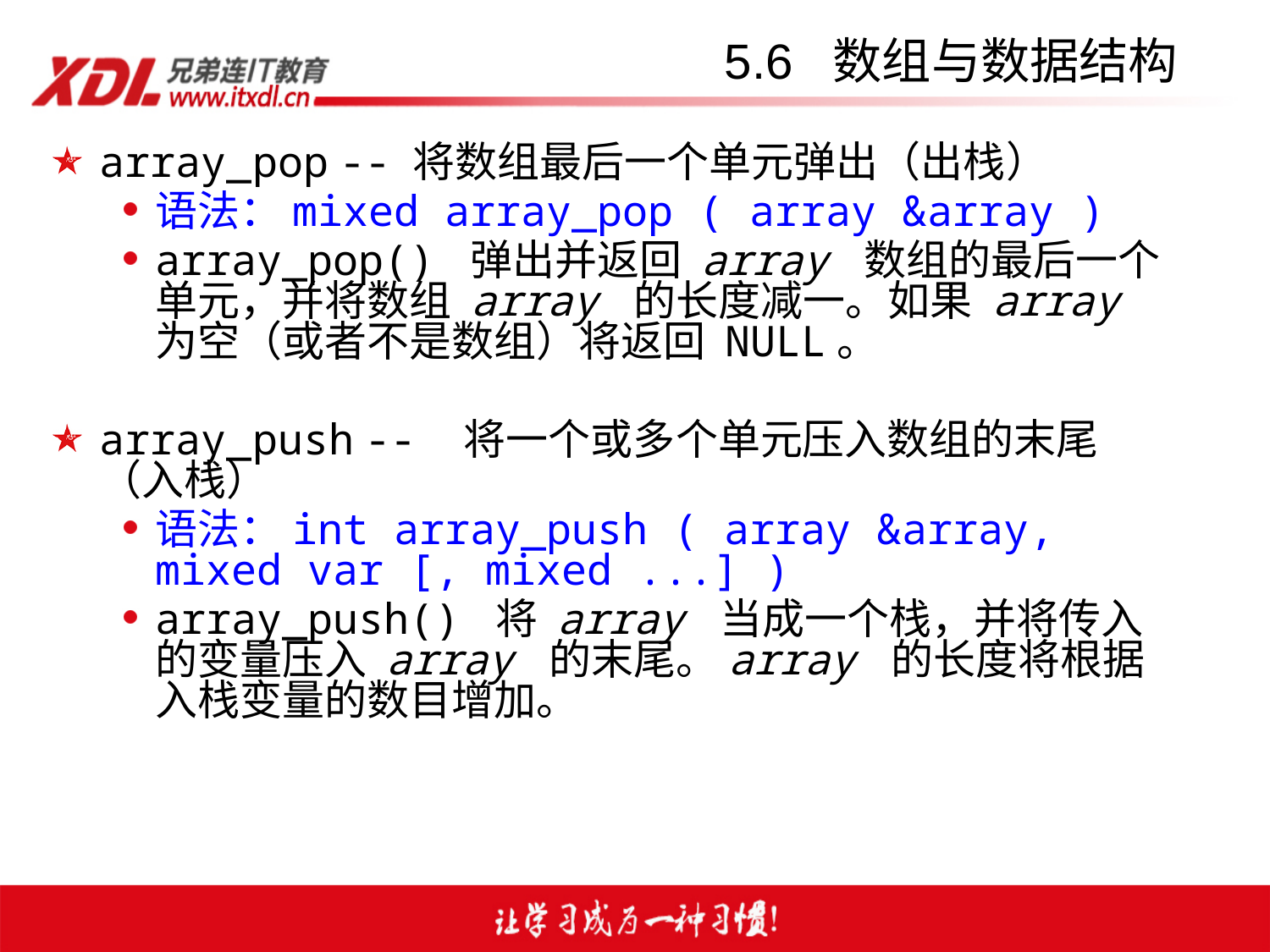

# 5.6  数组与数据结构
array_pop -- 将数组最后一个单元弹出（出栈）
语法：mixed array_pop ( array &array )
array_pop() 弹出并返回 array 数组的最后一个单元，并将数组 array 的长度减一。如果 array 为空（或者不是数组）将返回 NULL。

array_push --  将一个或多个单元压入数组的末尾（入栈）
语法：int array_push ( array &array, mixed var [, mixed ...] )
array_push() 将 array 当成一个栈，并将传入的变量压入 array 的末尾。array 的长度将根据入栈变量的数目增加。